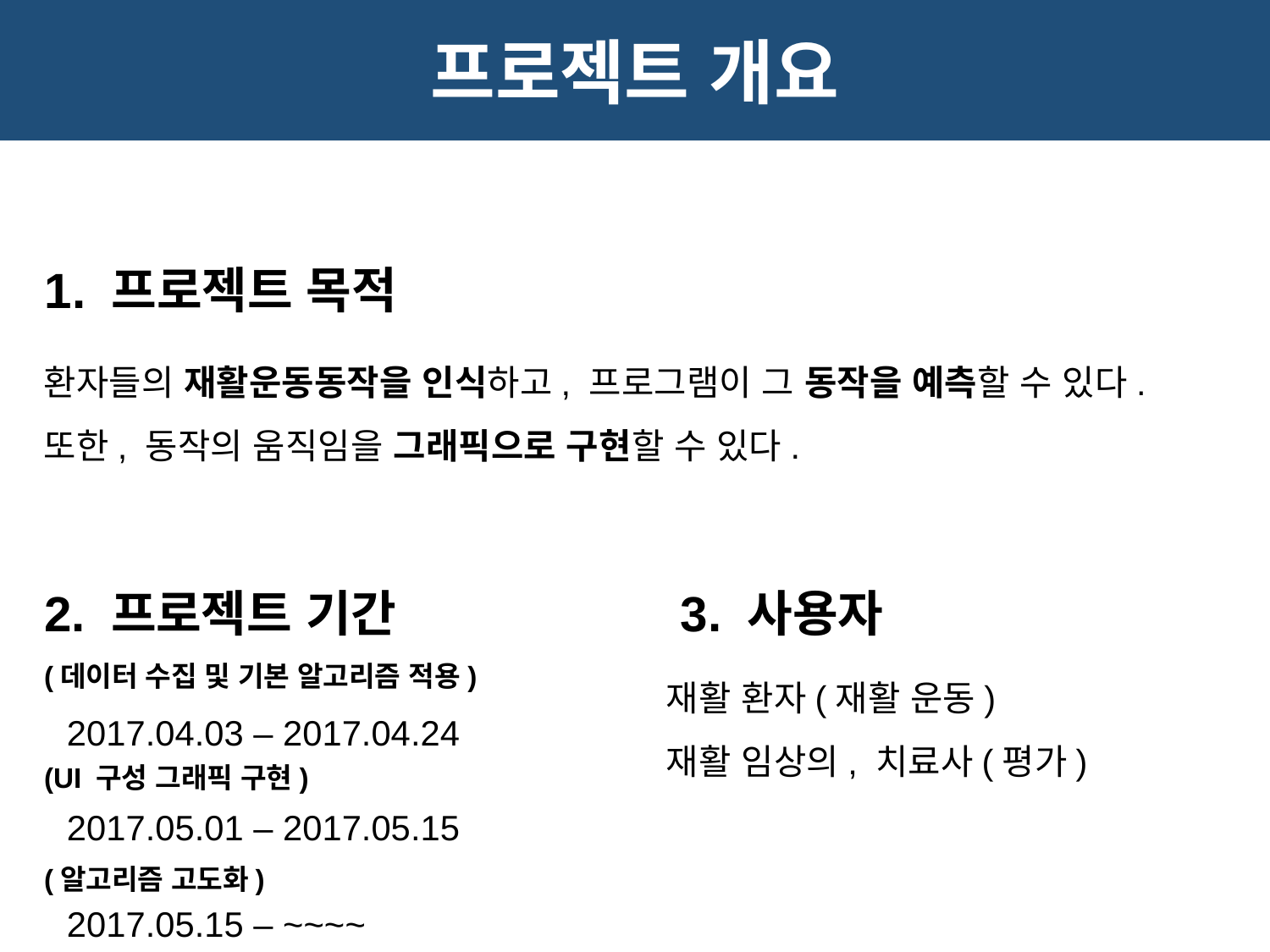

프로젝트 개요
1. 프로젝트 목적
환자들의 재활운동동작을 인식하고, 프로그램이 그 동작을 예측할 수 있다.
또한, 동작의 움직임을 그래픽으로 구현할 수 있다.
2. 프로젝트 기간
(데이터 수집 및 기본 알고리즘 적용)

(UI 구성 그래픽 구현)

(알고리즘 고도화)

3. 사용자
재활 환자(재활 운동)
재활 임상의, 치료사(평가)
2017.04.03 – 2017.04.24

2017.05.01 – 2017.05.15

2017.05.15 – ~~~~